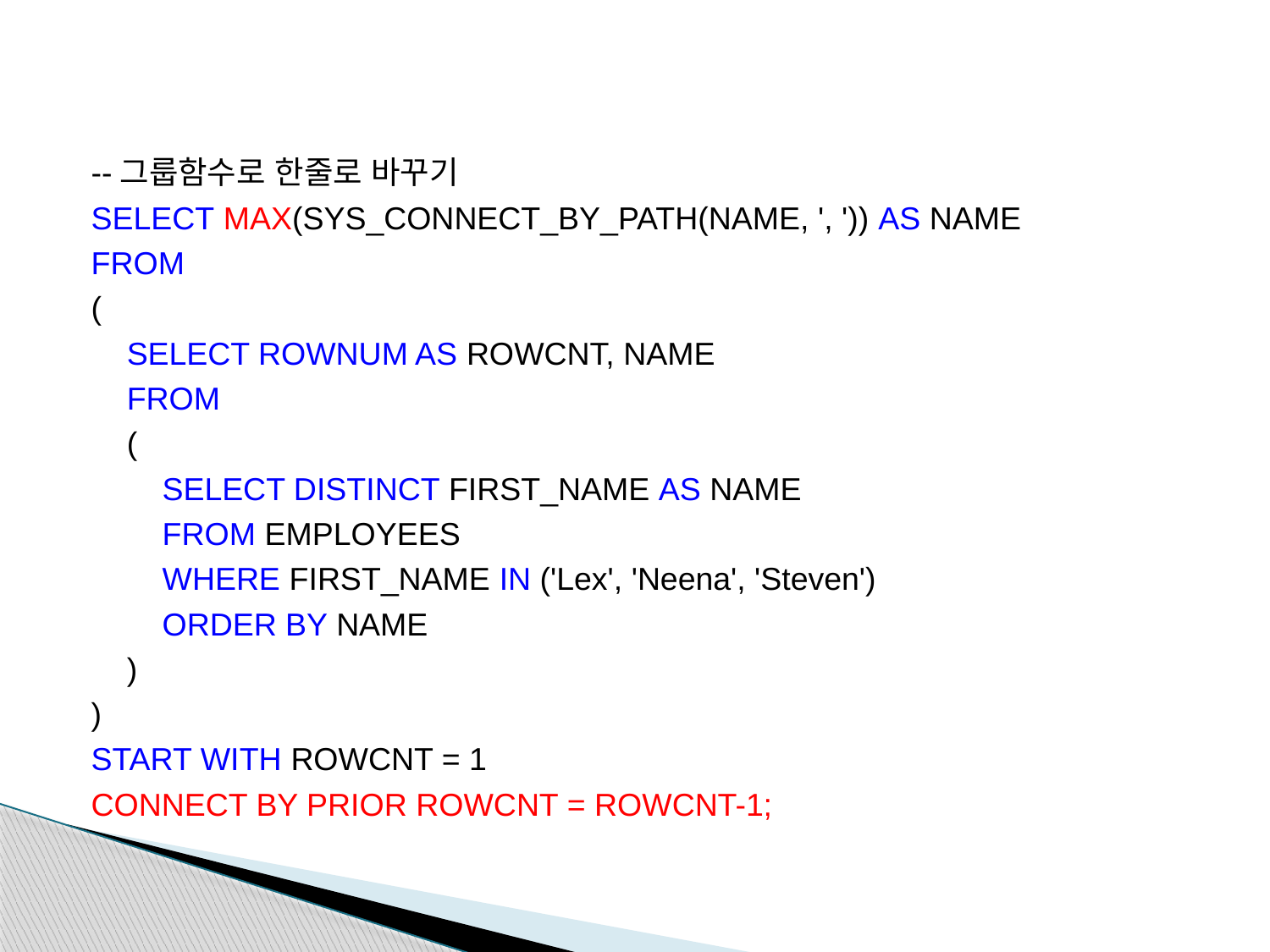

--그룹함수로 한줄로 바꾸기
SELECT MAX(SYS_CONNECT_BY_PATH(NAME, ', ')) AS NAME
FROM
(
    SELECT ROWNUM AS ROWCNT, NAME
    FROM
    (
        SELECT DISTINCT FIRST_NAME AS NAME
        FROM EMPLOYEES
        WHERE FIRST_NAME IN ('Lex', 'Neena', 'Steven')
        ORDER BY NAME
    )
)
START WITH ROWCNT = 1
CONNECT BY PRIOR ROWCNT = ROWCNT-1;